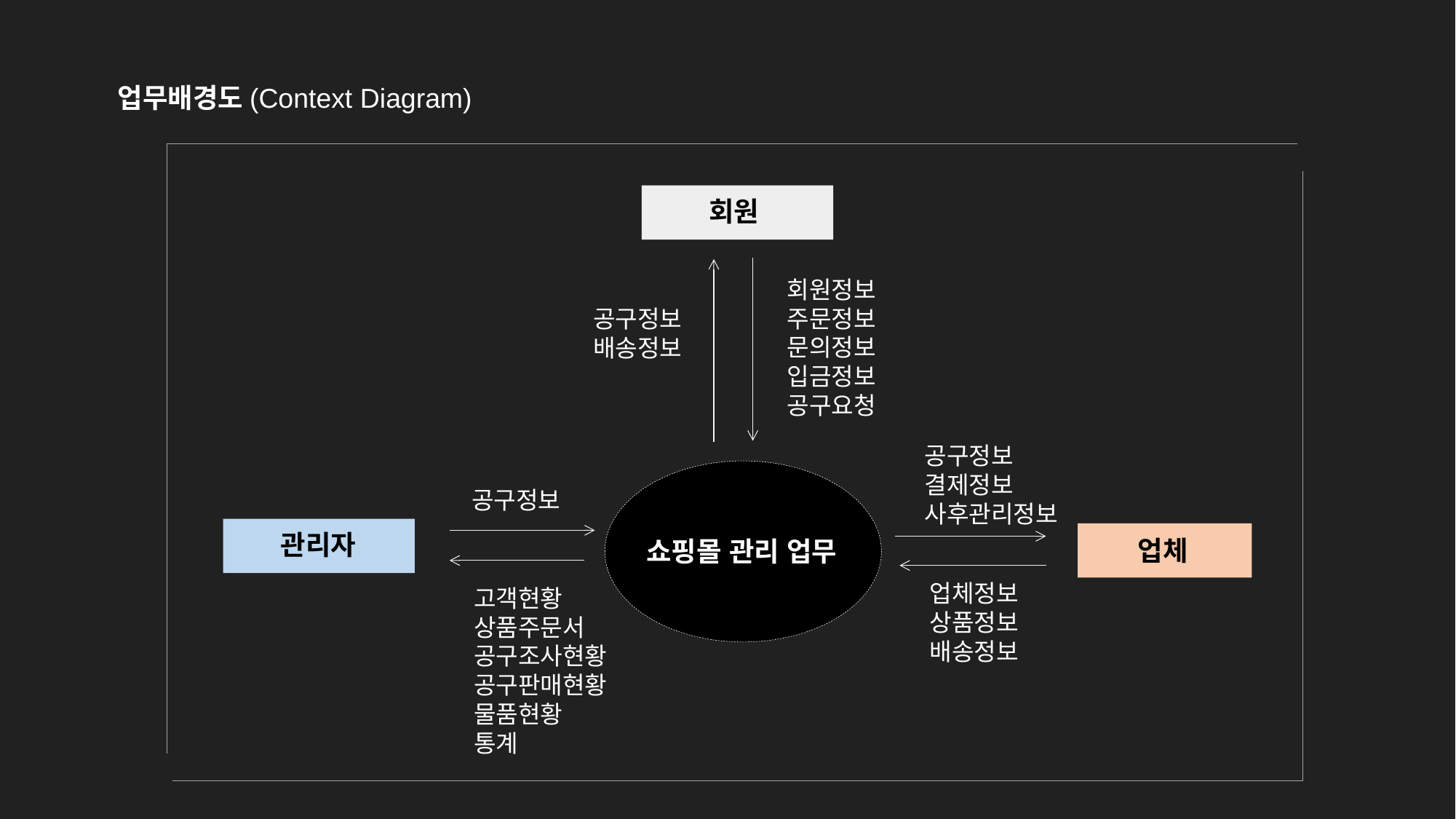

업무배경도(Context Diagram)

회원
회원정보
주문정보
문의정보
입금정보
공구요청
공구정보
배송정보
공구정보
결제정보
사후관리정보

공구정보

관리자

업체
쇼핑몰 관리 업무
업체정보
상품정보
배송정보
고객현황
상품주문서
공구조사현황
공구판매현황
물품현황
통계